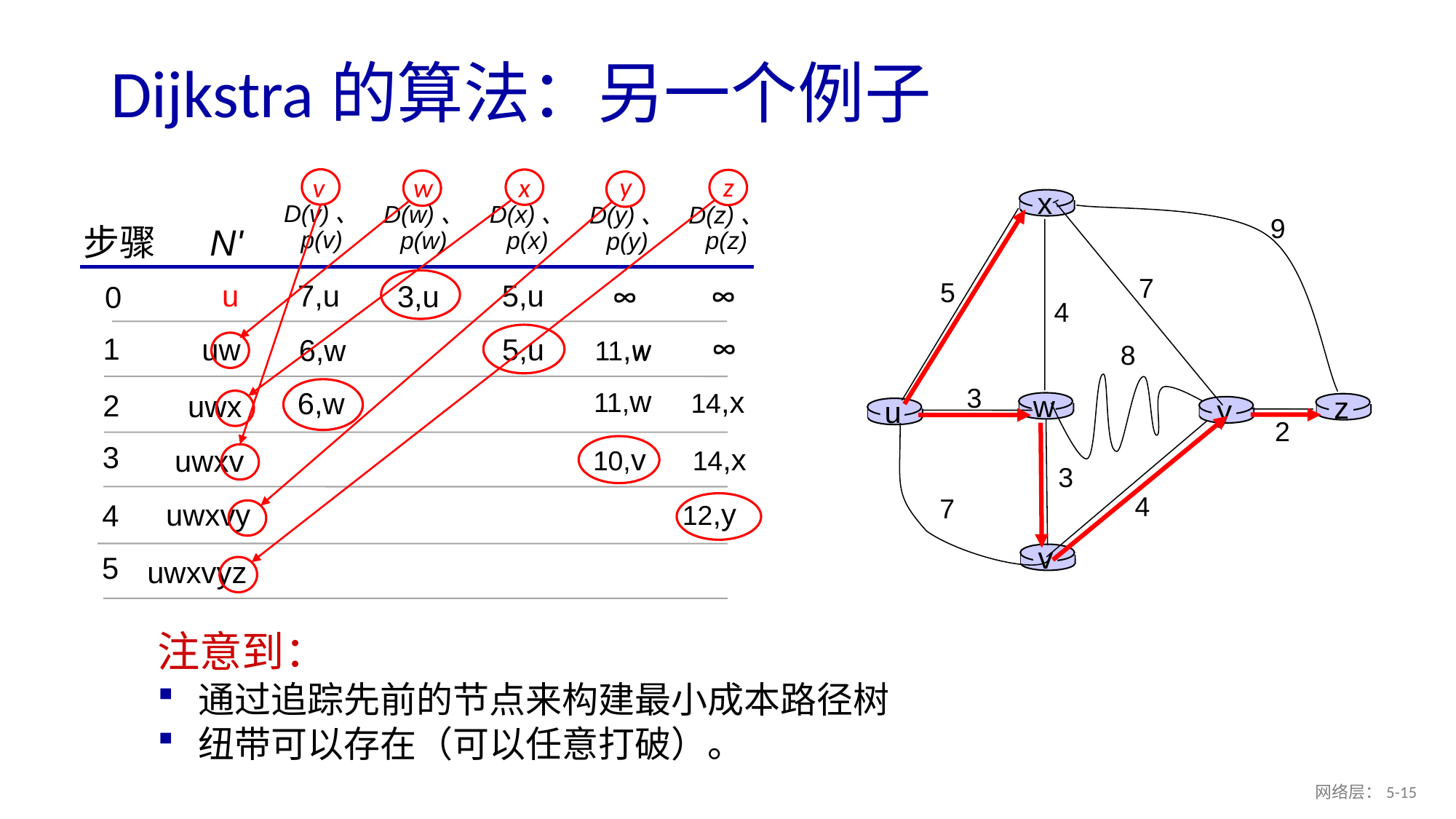

# Dijkstra的算法：另一个例子
z
y
x
w
v

x

9

7
5
4
8

3
w

z

y

u

2

3
4
7
v

D(v)、
p(v)
D(x)、
p(x)
D(w)、
p(w)
D(z)、
p(z)
D(y)、
p(y)

步骤

N'

∞
7,u
5,u
3,u
∞
u
0

∞
5,u
11,w

6,w
1

uw

11,w
14,x

6,w

2
uwx

3
10,v
14,x

uwxv

12,y
uwxvy
4

5
uwxvyz

注意到：
通过追踪先前的节点来构建最小成本路径树
纽带可以存在（可以任意打破）。
网络层：5-15